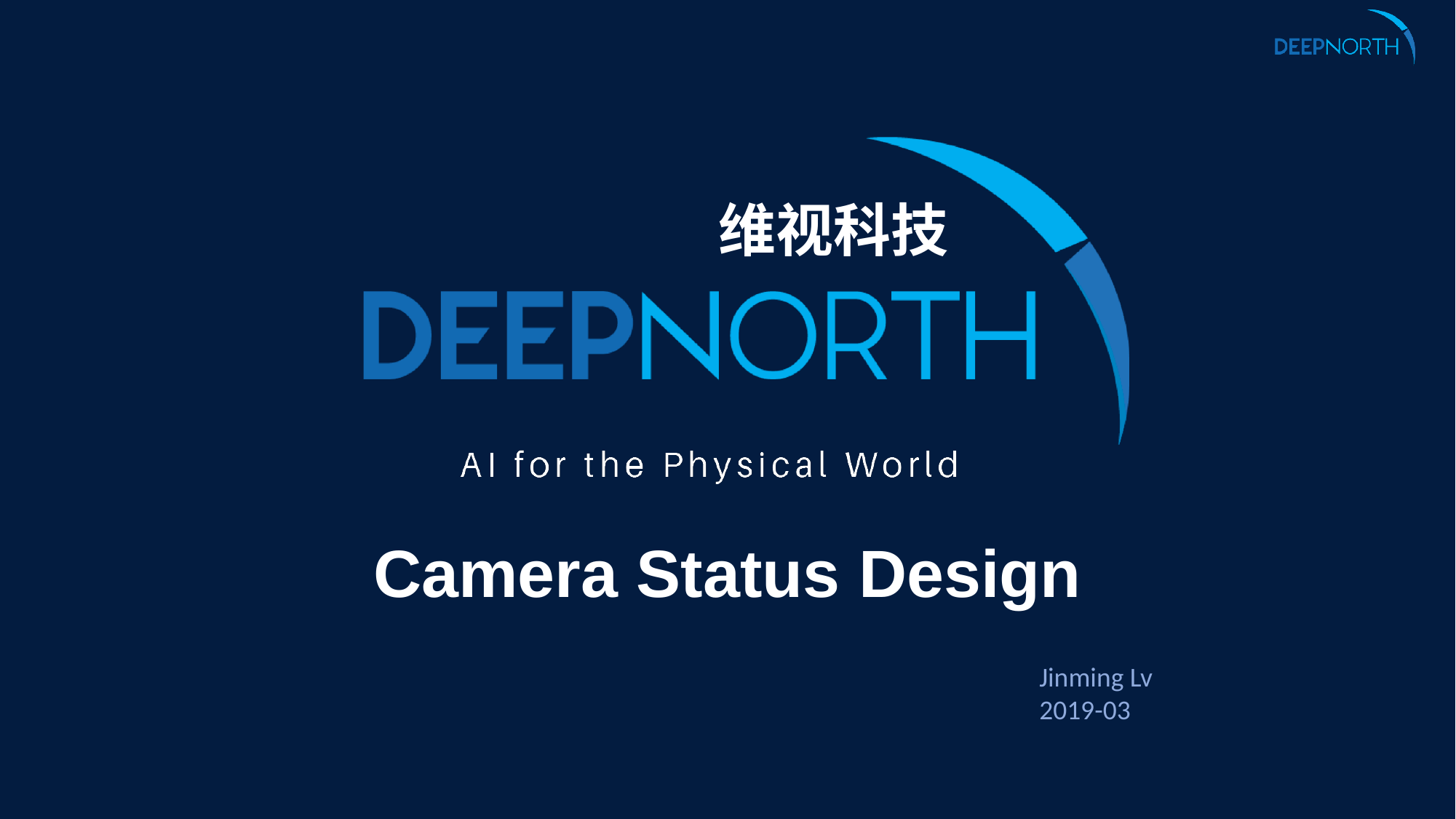

维视科技
Camera Status Design
Jinming Lv
2019-03